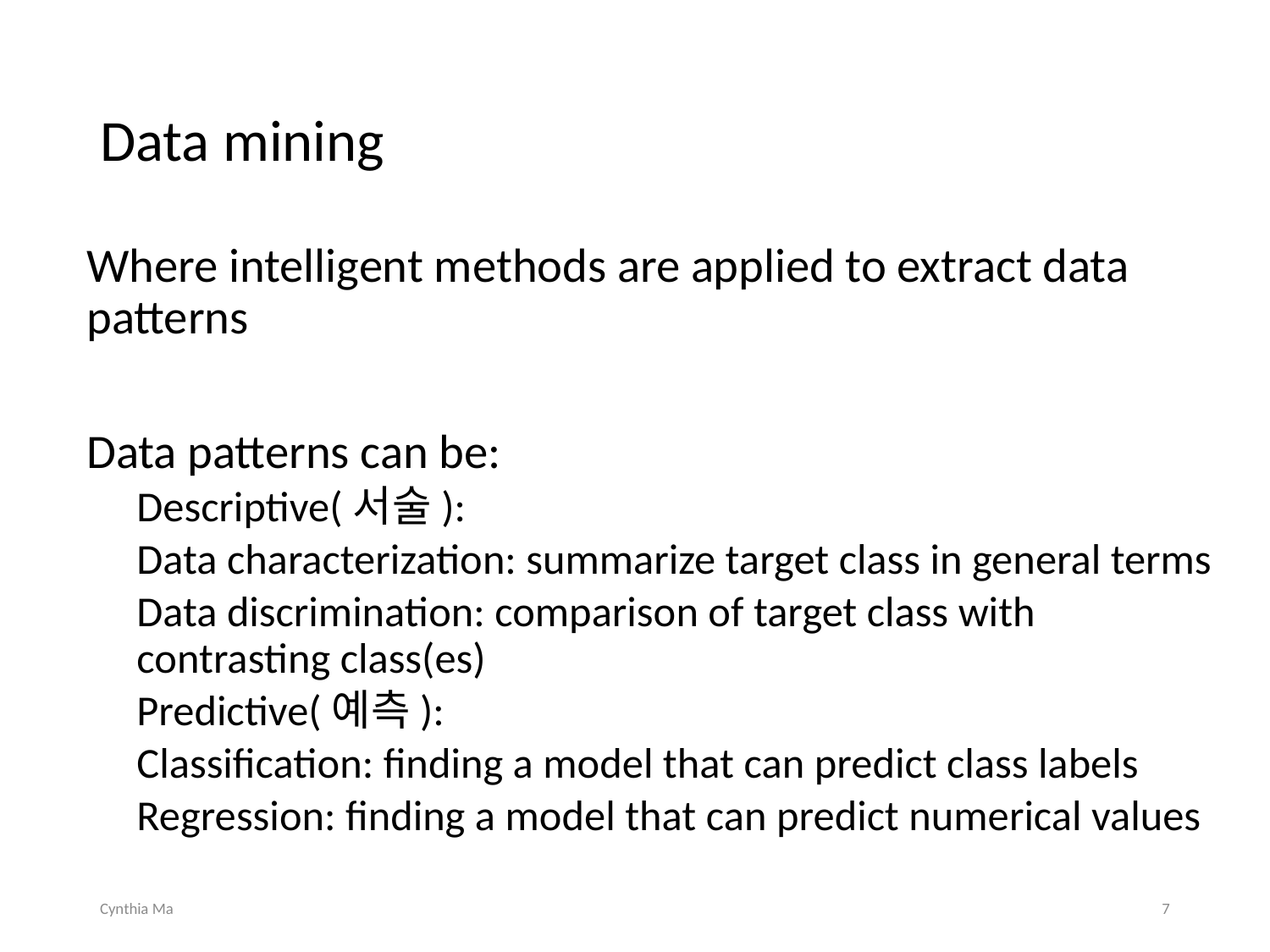

# Data mining
Where intelligent methods are applied to extract data patterns

Data patterns can be:
Descriptive(서술):
	Data characterization: summarize target class in general terms
	Data discrimination: comparison of target class with 							contrasting class(es)
Predictive(예측):
	Classification: finding a model that can predict class labels
	Regression: finding a model that can predict numerical values
Cynthia Ma
7